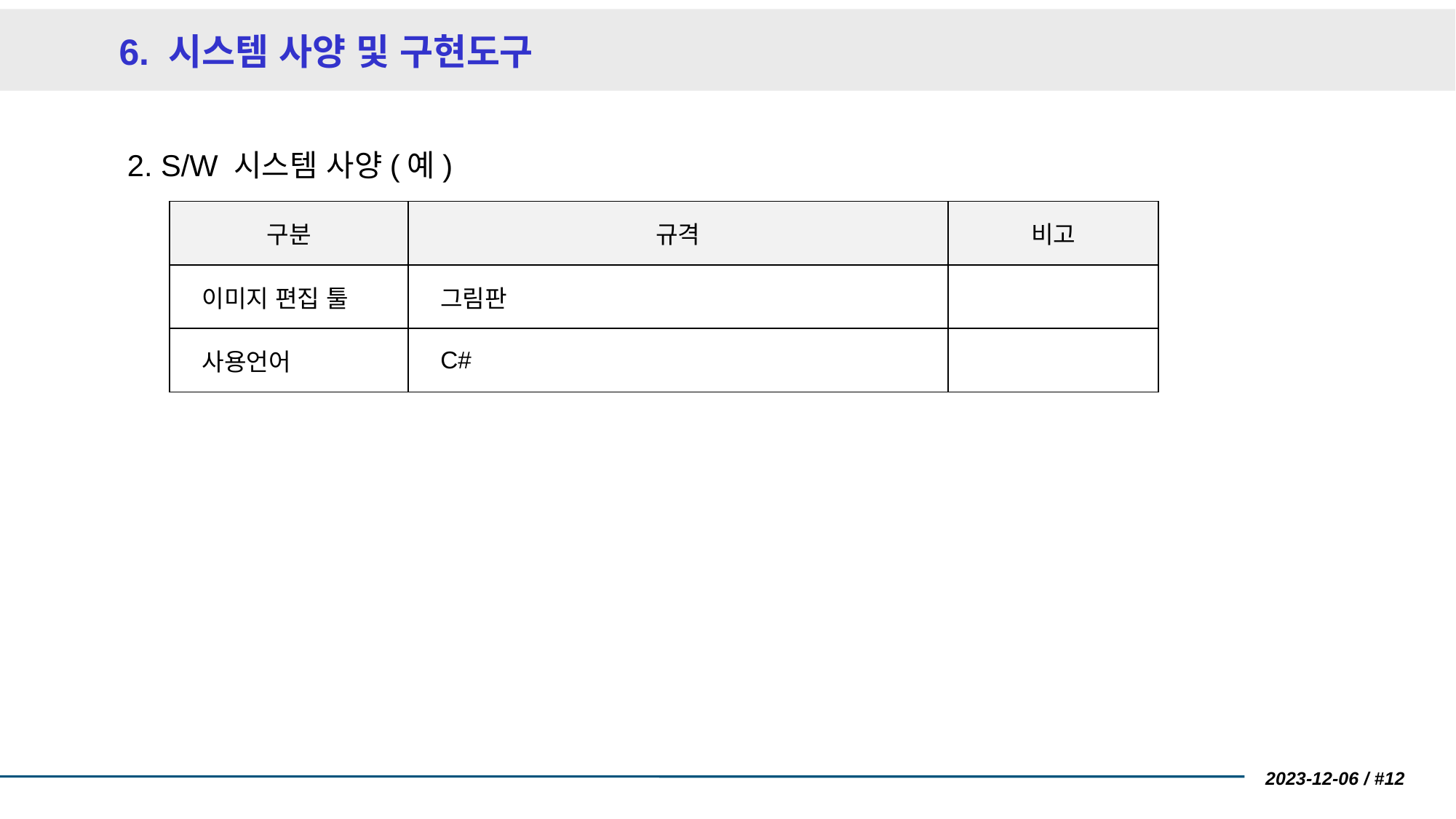

# 6. 시스템 사양 및 구현도구
 2. S/W 시스템 사양(예)

| 구분 | 규격 | 비고 |
| --- | --- | --- |
| 이미지 편집 툴 | 그림판 |  |
| 사용언어 | C# |  |